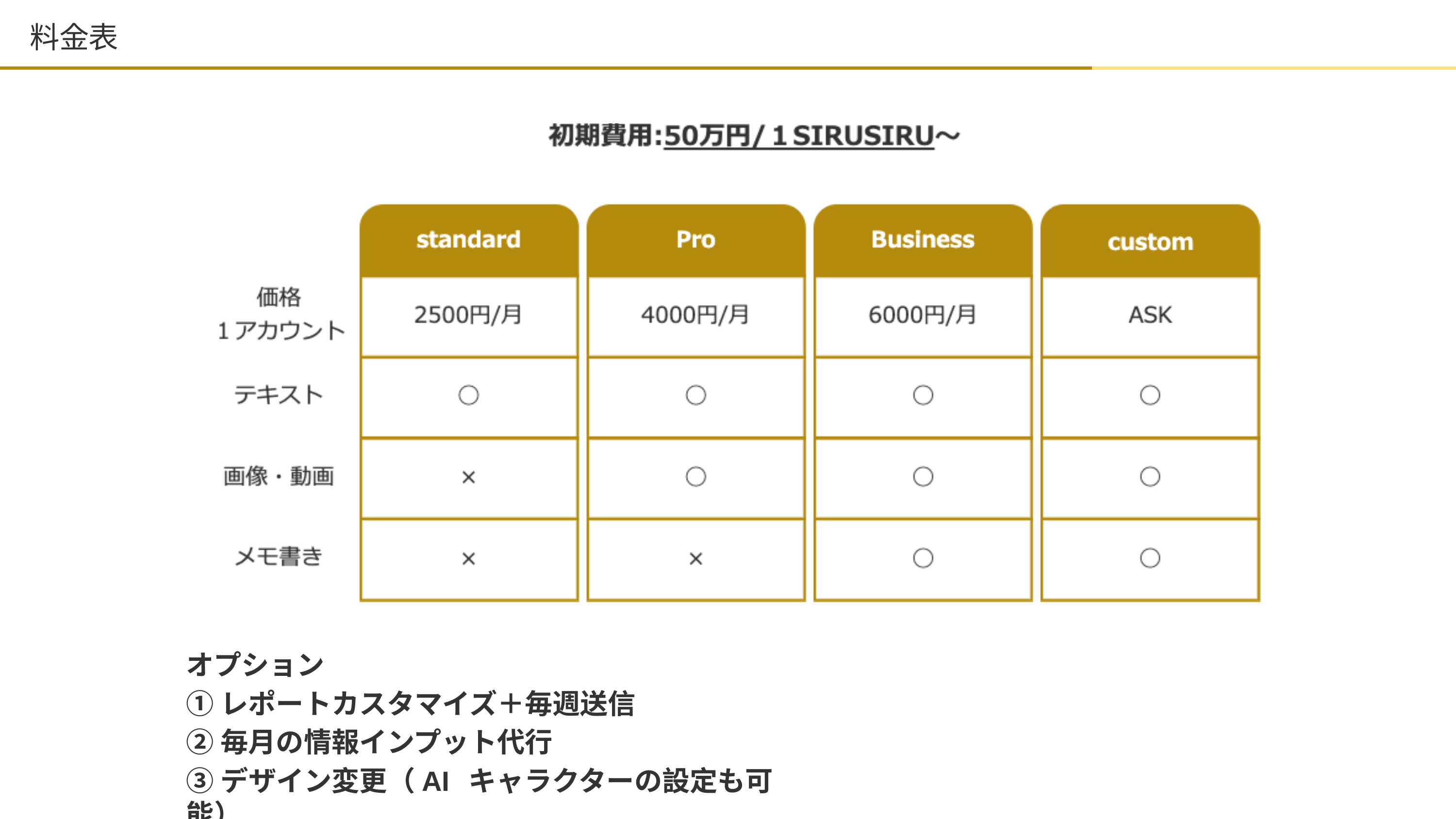

料金表
オプション
①レポートカスタマイズ＋毎週送信
②毎⽉の情報インプット代⾏
③デザイン変更（AI キャラクターの設定も可能）